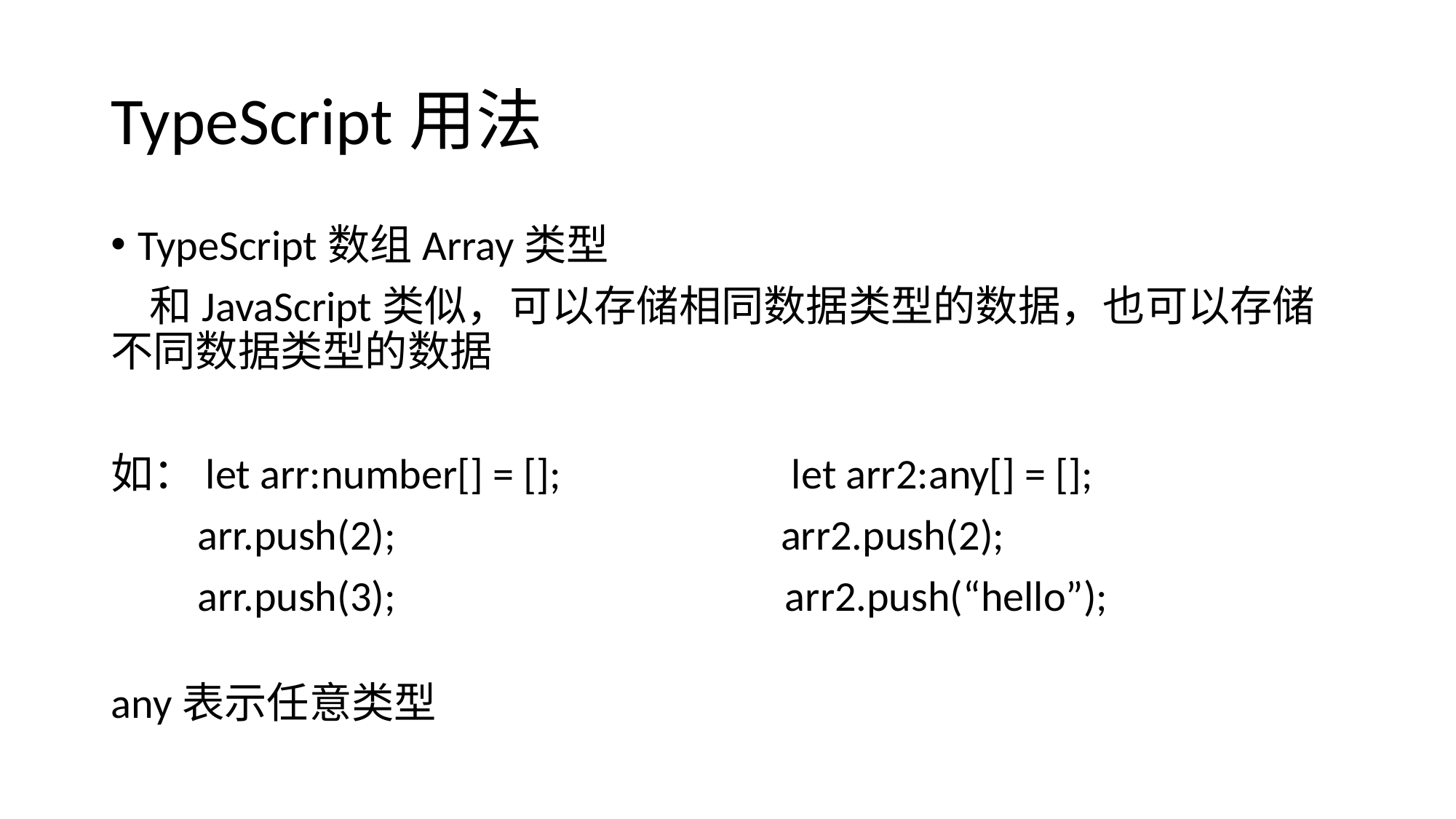

# TypeScript用法
TypeScript数组Array类型
   和JavaScript类似，可以存储相同数据类型的数据，也可以存储不同数据类型的数据

如：let arr:number[] = [];                        let arr2:any[] = [];
         arr.push(2);                                        arr2.push(2);
         arr.push(3);				  arr2.push(“hello”);
any表示任意类型